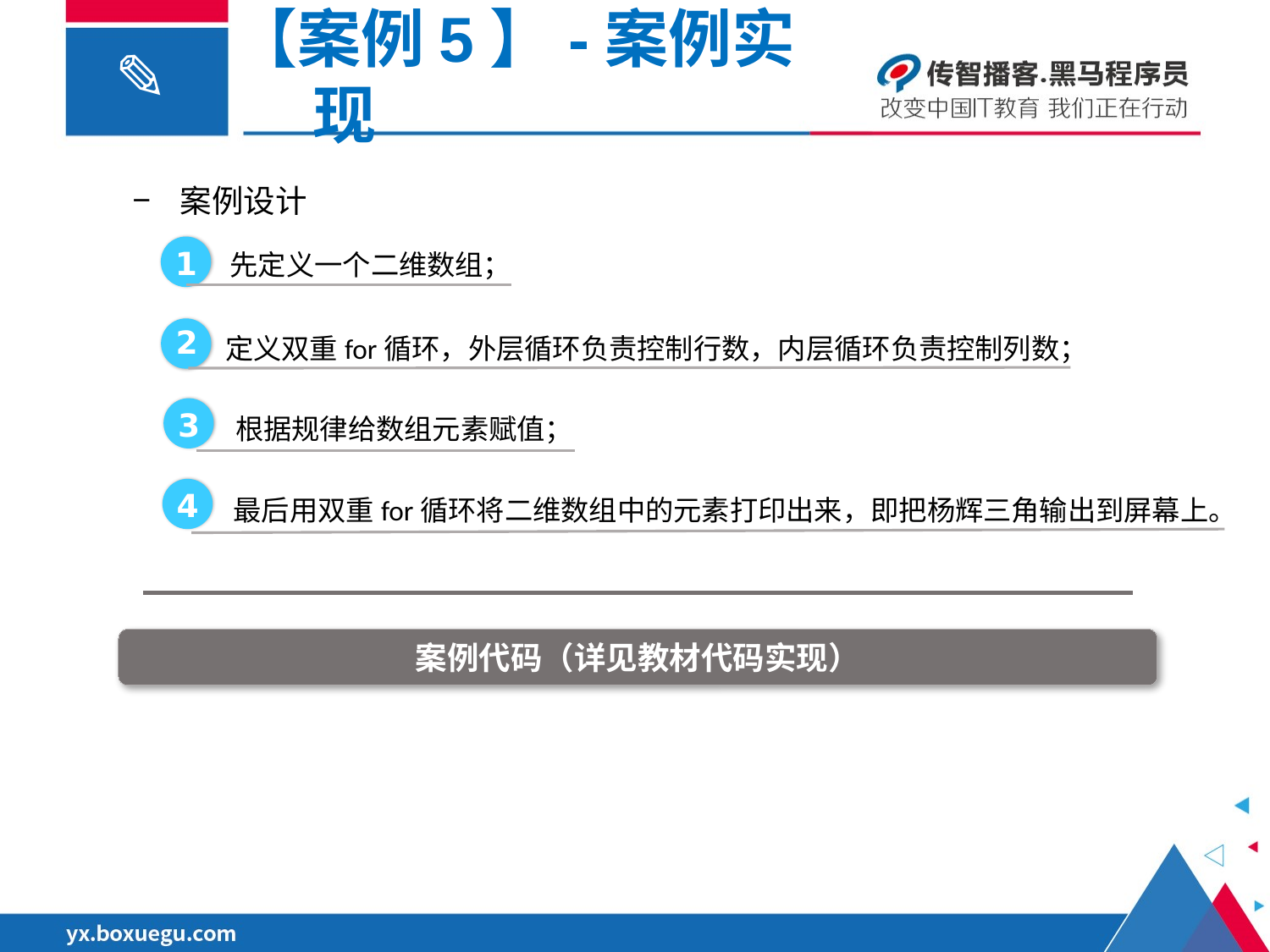

【案例5】-案例实现
案例设计
先定义一个二维数组；

1
定义双重for循环，外层循环负责控制行数，内层循环负责控制列数；
2

根据规律给数组元素赋值；

3
最后用双重for循环将二维数组中的元素打印出来，即把杨辉三角输出到屏幕上。

4
案例代码（详见教材代码实现）